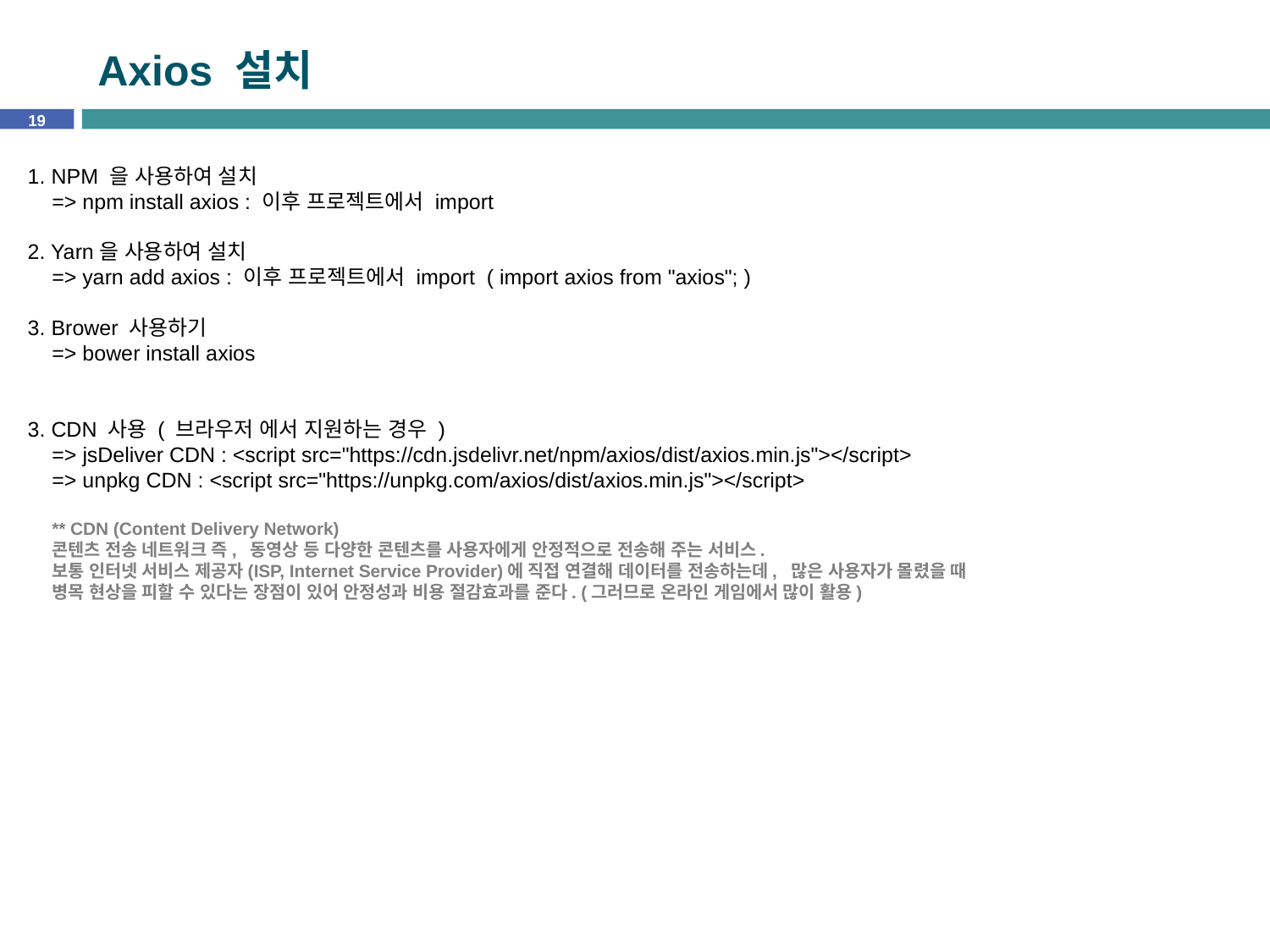

# Axios 설치
19
1. NPM 을 사용하여 설치
=> npm install axios : 이후 프로젝트에서 import

2. Yarn을 사용하여 설치
=> yarn add axios : 이후 프로젝트에서 import  ( import axios from "axios"; )

3. Brower 사용하기
=> bower install axios

3. CDN 사용 ( 브라우저 에서 지원하는 경우 )
=> jsDeliver CDN : <script src="https://cdn.jsdelivr.net/npm/axios/dist/axios.min.js"></script>
=> unpkg CDN : <script src="https://unpkg.com/axios/dist/axios.min.js"></script>
** CDN (Content Delivery Network)
콘텐츠 전송 네트워크 즉,  동영상 등 다양한 콘텐츠를 사용자에게 안정적으로 전송해 주는 서비스.
보통 인터넷 서비스 제공자(ISP, Internet Service Provider)에 직접 연결해 데이터를 전송하는데,  많은 사용자가 몰렸을 때
병목 현상을 피할 수 있다는 장점이 있어 안정성과 비용 절감효과를 준다. (그러므로 온라인 게임에서 많이 활용)